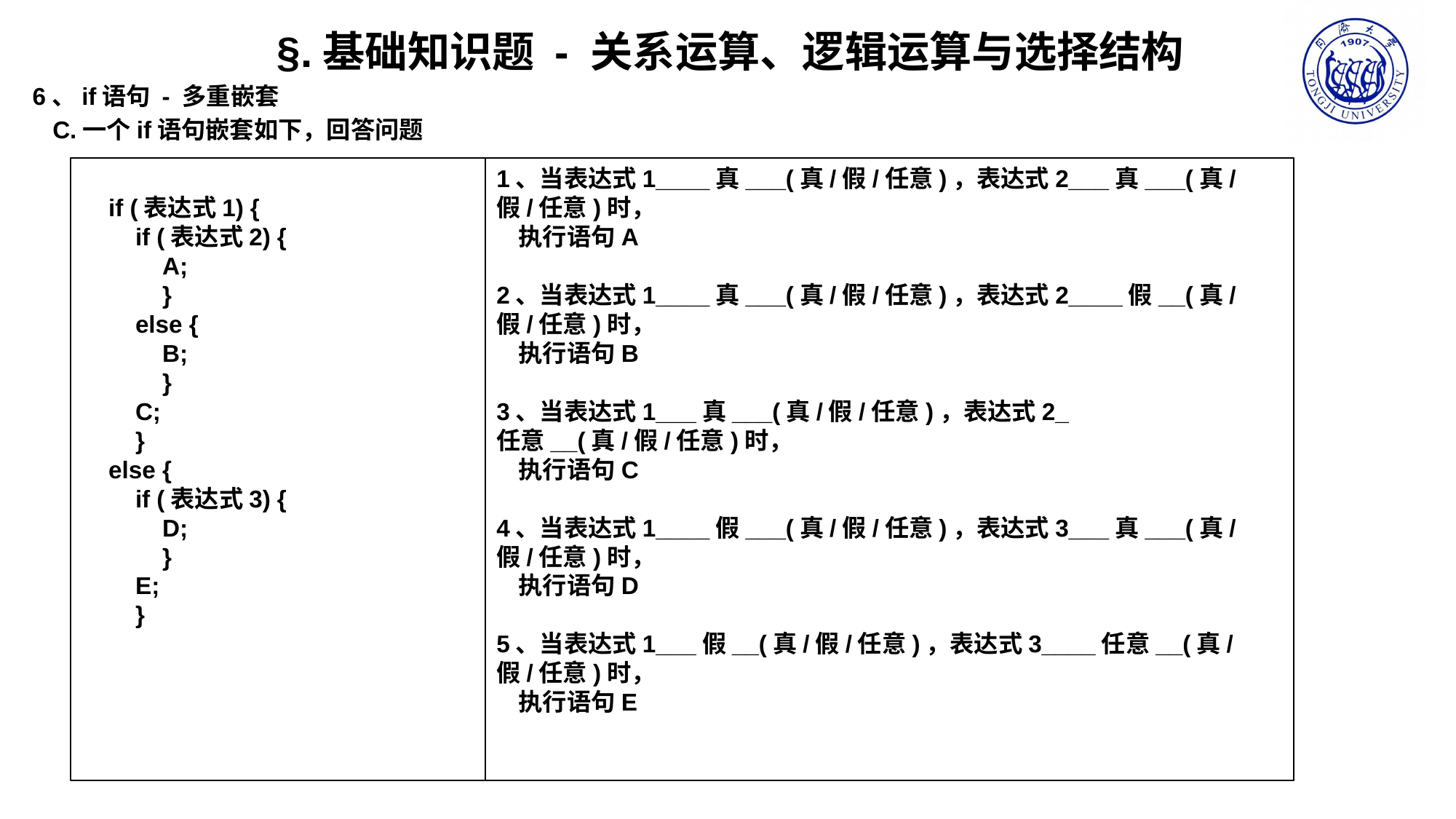

§.基础知识题 - 关系运算、逻辑运算与选择结构
6、if语句 - 多重嵌套
   C.一个if语句嵌套如下，回答问题

    if (表达式1) {
        if (表达式2) {
            A;
            }
        else {
            B;
            }
        C;
        }
    else {
        if (表达式3) {
            D;
            }
        E;
        }
1、当表达式1____真___(真/假/任意)，表达式2___真___(真/假/任意)时，
   执行语句A

2、当表达式1____真___(真/假/任意)，表达式2____假__(真/假/任意)时，
   执行语句B

3、当表达式1___真___(真/假/任意)，表达式2_ 任意__(真/假/任意)时，
   执行语句C

4、当表达式1____假___(真/假/任意)，表达式3___真___(真/假/任意)时，
   执行语句D

5、当表达式1___假__(真/假/任意)，表达式3____任意__(真/假/任意)时，
   执行语句E